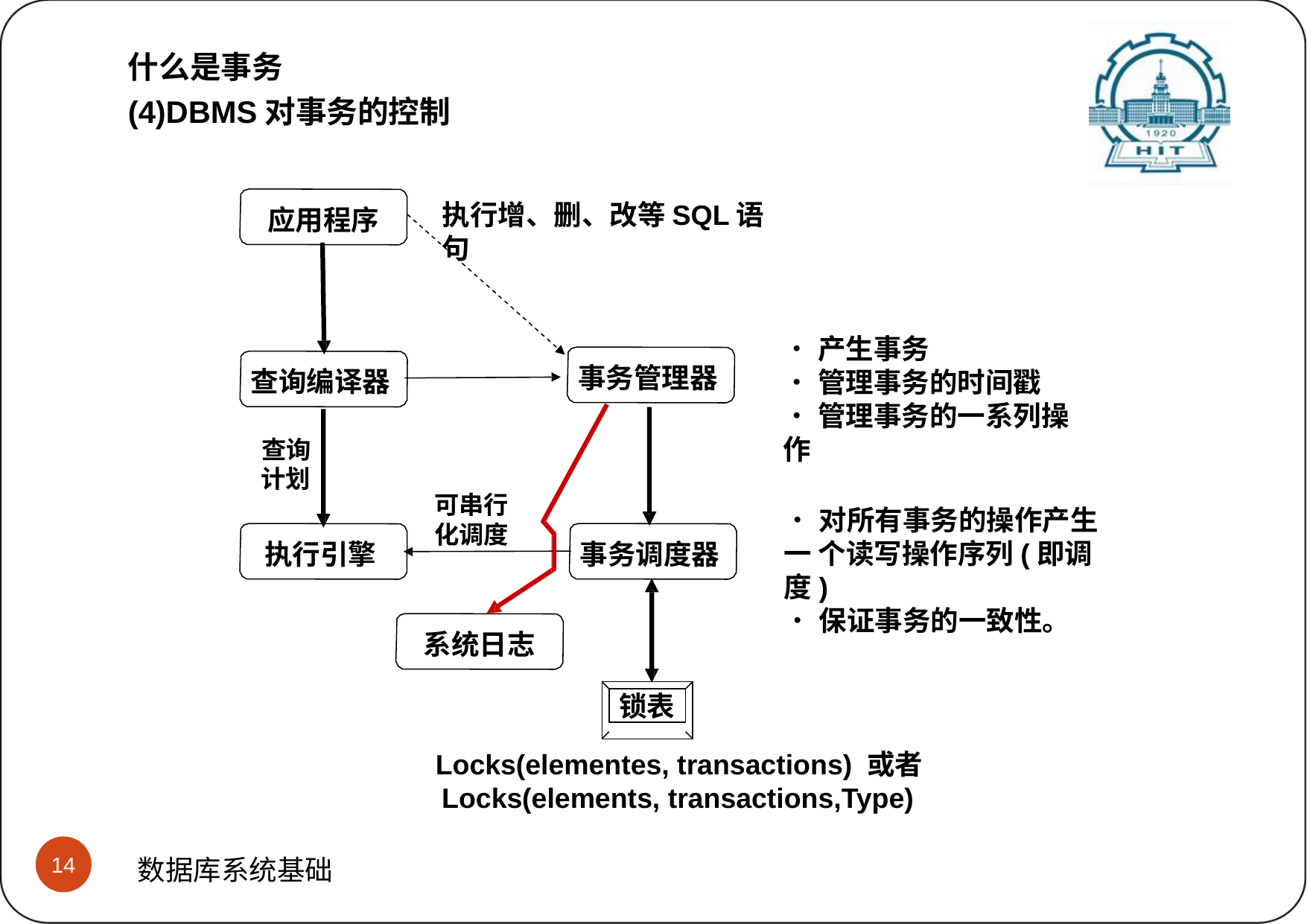

# 什么是事务
(4)DBMS对事务的控制

执行增、删、改等SQL语句
应用程序

•产生事务
•管理事务的时间戳
•管理事务的一系列操作

事务管理器
查询编译器

查询 计划
可串行 化调度
•对所有事务的操作产生一 个读写操作序列(即调度)
•保证事务的一致性。

执行引擎
事务调度器

系统日志

锁表

Locks(elementes, transactions) 或者 Locks(elements, transactions,Type)